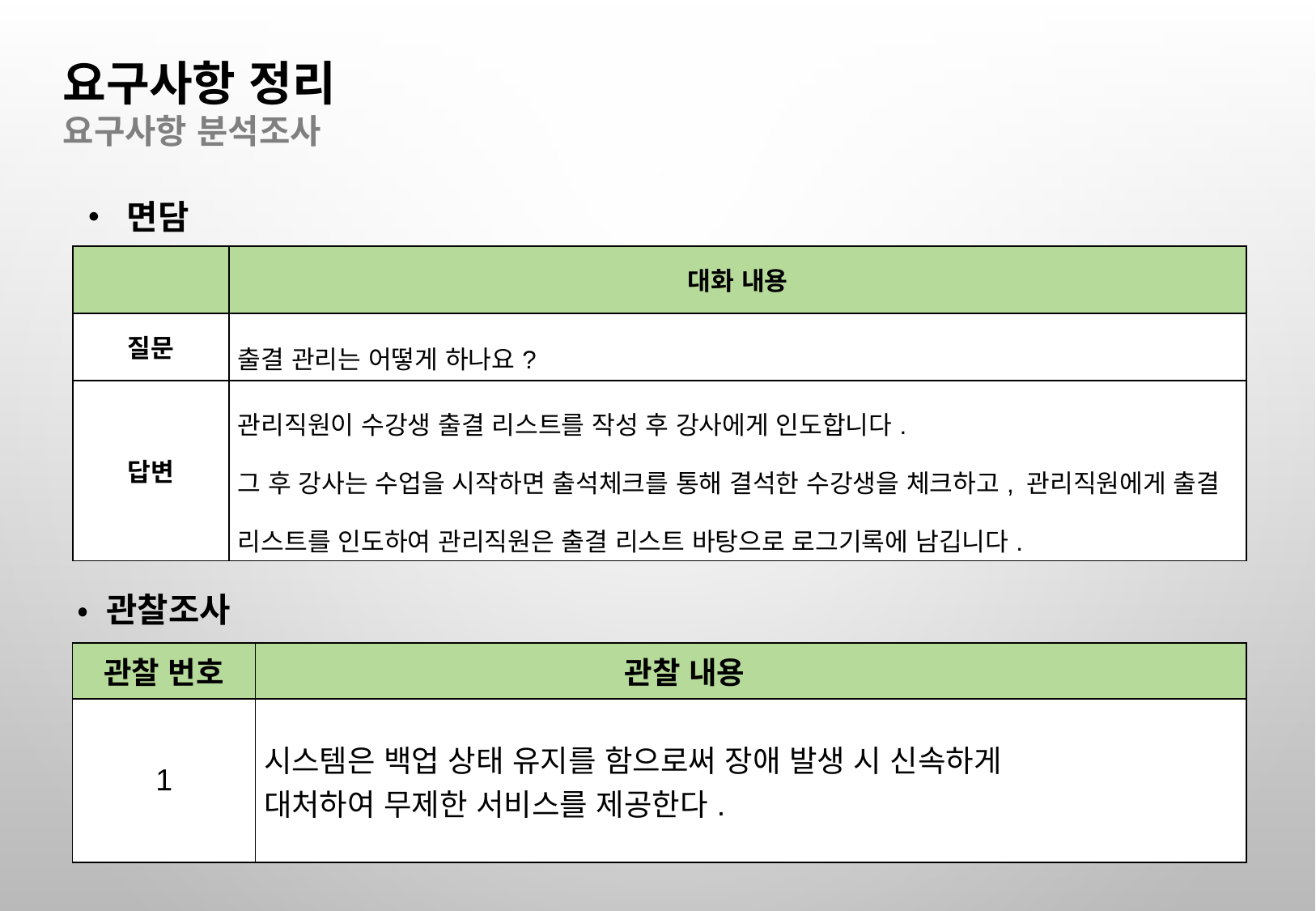

요구사항 정리
요구사항 분석조사
• 면담

• 관찰조사

|  | 대화 내용 |
| --- | --- |
| 질문 | 출결 관리는 어떻게 하나요? |
| 답변 | 관리직원이 수강생 출결 리스트를 작성 후 강사에게 인도합니다. 그 후 강사는 수업을 시작하면 출석체크를 통해 결석한 수강생을 체크하고, 관리직원에게 출결 리스트를 인도하여 관리직원은 출결 리스트 바탕으로 로그기록에 남깁니다. |
| 관찰 번호 | 관찰 내용 |
| --- | --- |
| 1 | 시스템은 백업 상태 유지를 함으로써 장애 발생 시 신속하게 대처하여 무제한 서비스를 제공한다. |
50